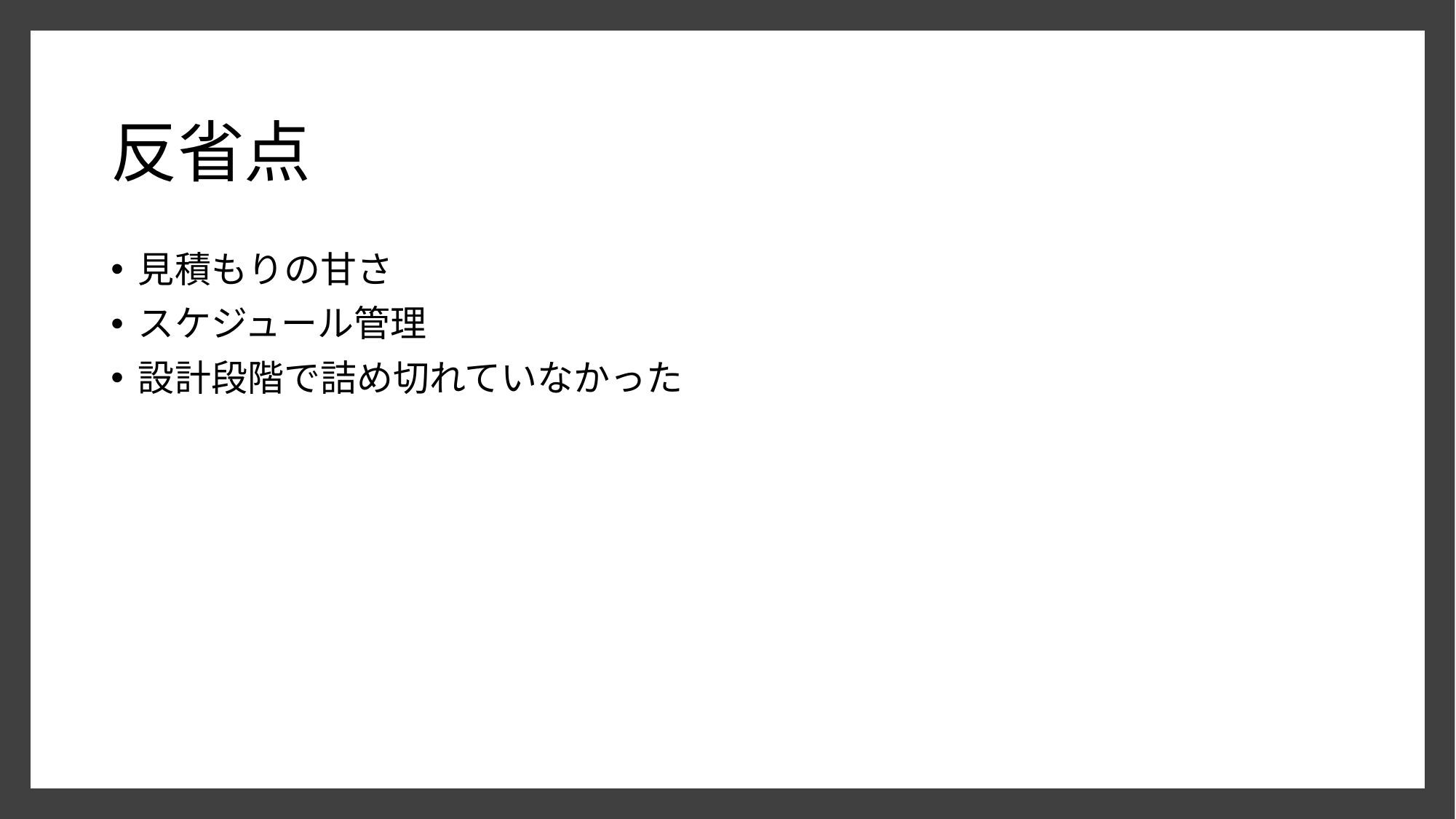

# 反省点
見積もりの甘さ
スケジュール管理
設計段階で詰め切れていなかった